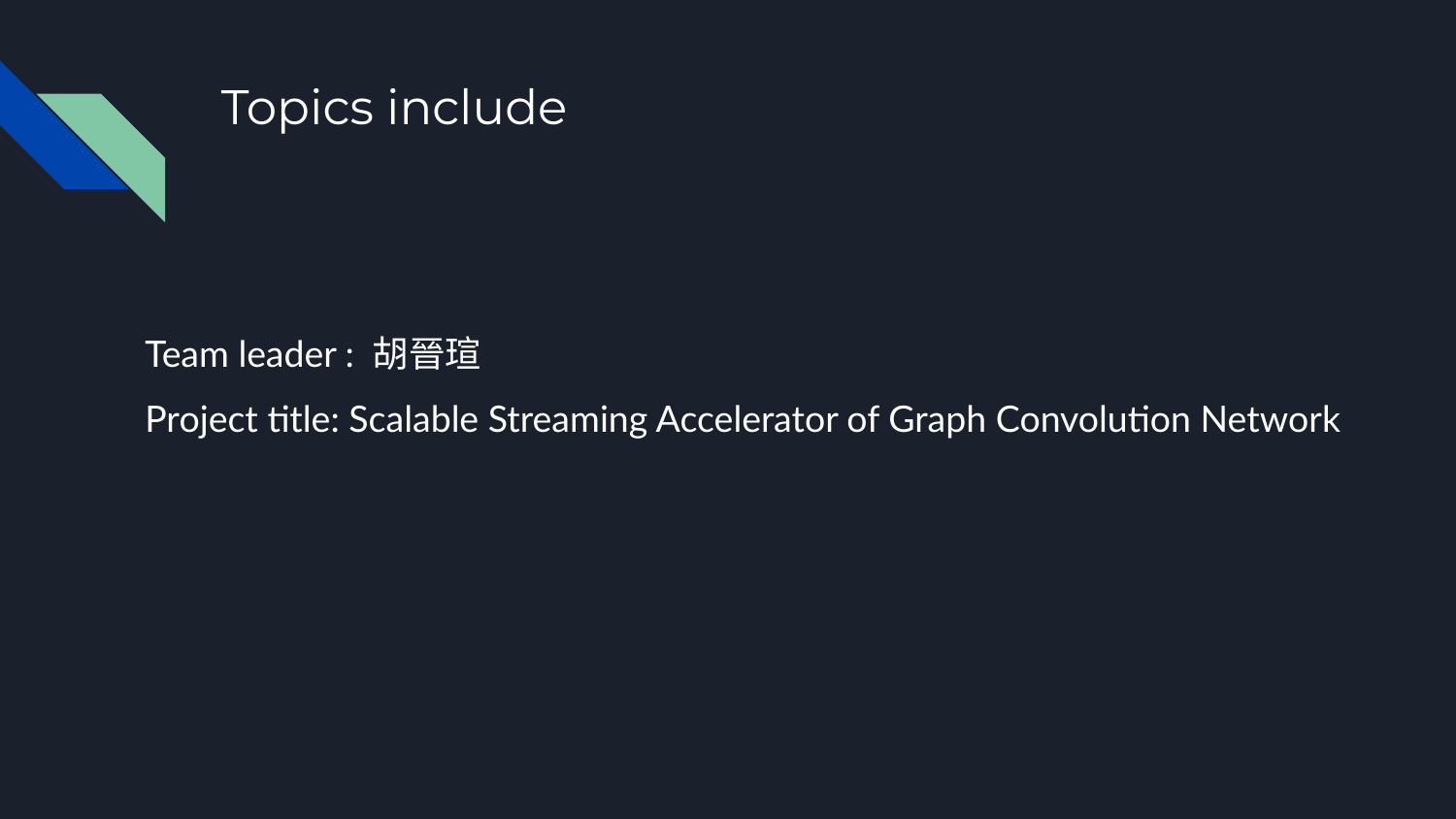

# Topics include
Team leader : 胡晉瑄
Project title: Scalable Streaming Accelerator of Graph Convolution Network